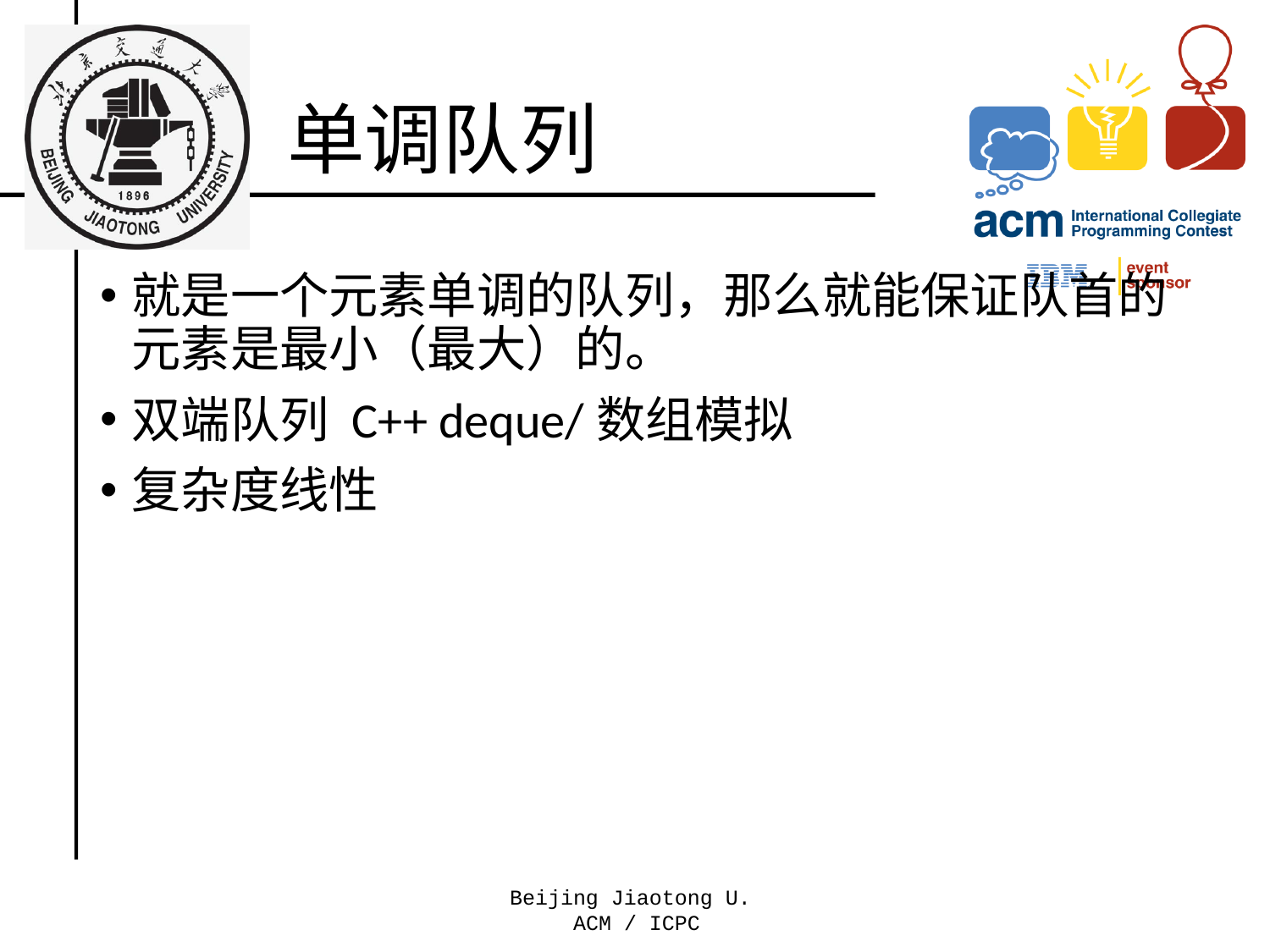

# 单调队列
就是一个元素单调的队列，那么就能保证队首的元素是最小（最大）的。
双端队列 C++ deque/数组模拟
复杂度线性